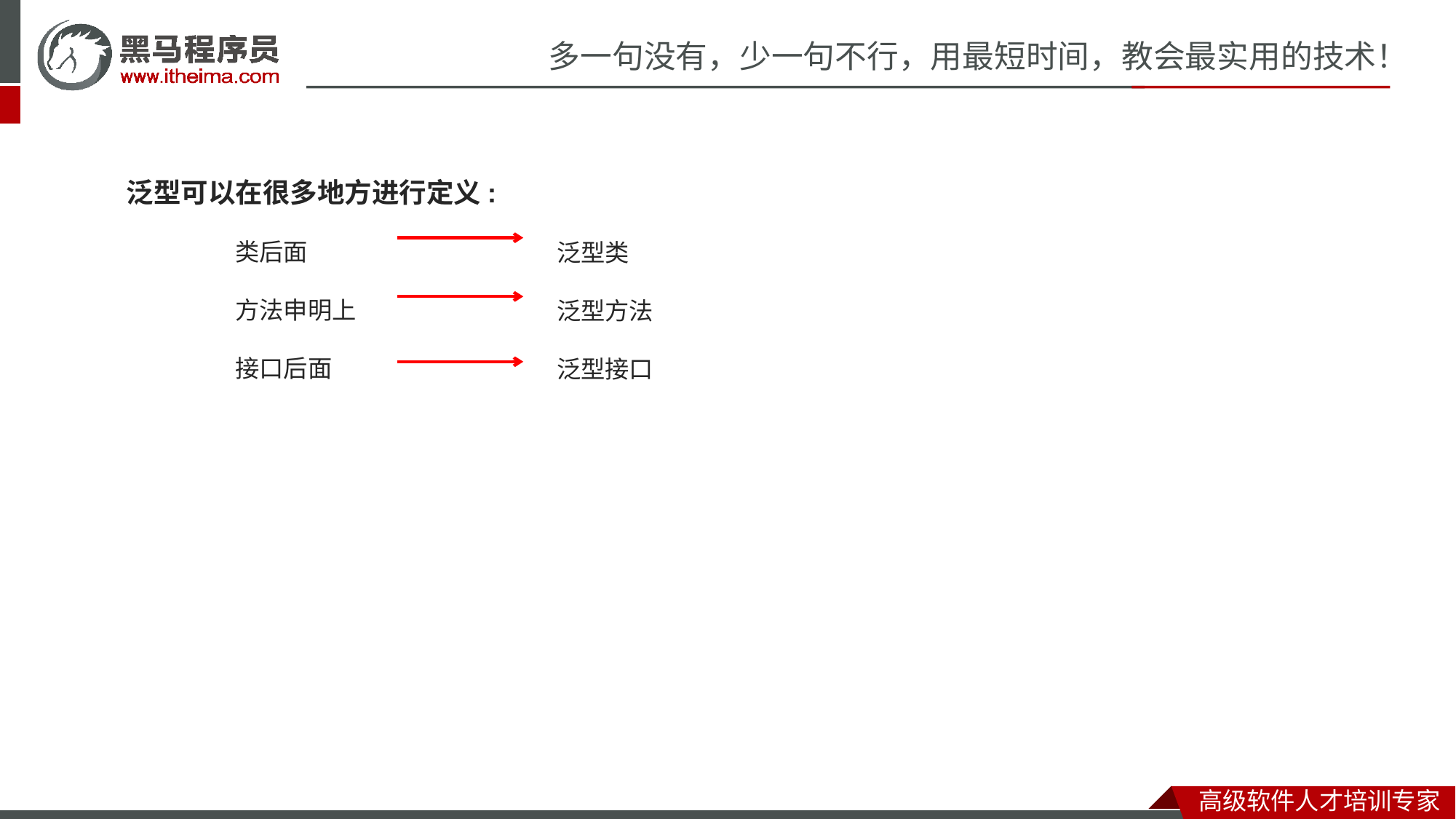

泛型可以在很多地方进行定义:
	类后面
	方法申明上
	接口后面
泛型类
泛型方法
泛型接口